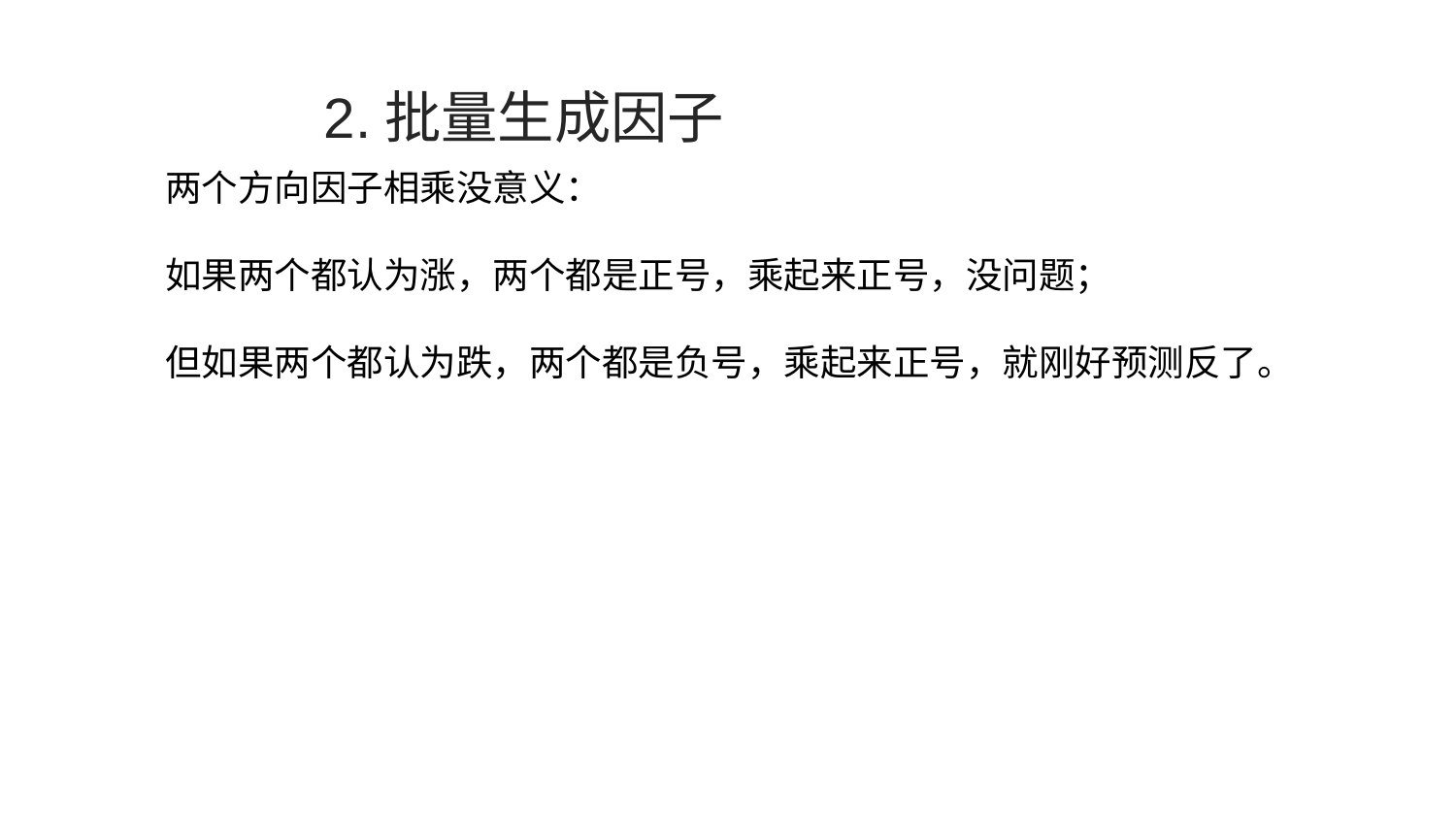

# 2.批量生成因子
两个方向因子相乘没意义：

如果两个都认为涨，两个都是正号，乘起来正号，没问题；

但如果两个都认为跌，两个都是负号，乘起来正号，就刚好预测反了。